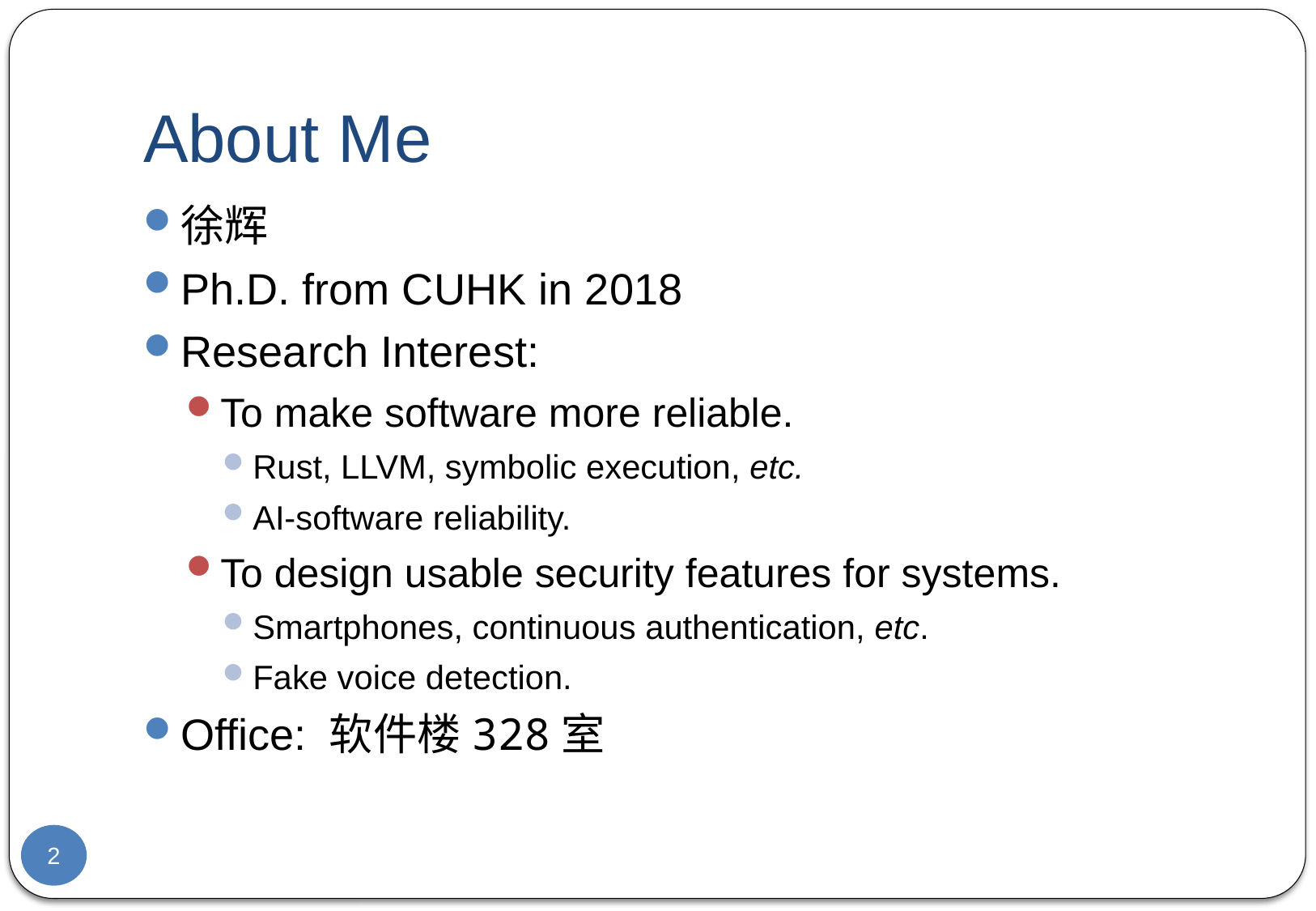

# About Me
徐辉
Ph.D. from CUHK in 2018
Research Interest:
To make software more reliable.
Rust, LLVM, symbolic execution, etc.
AI-software reliability.
To design usable security features for systems.
Smartphones, continuous authentication, etc.
Fake voice detection.
Office: 软件楼328室
2